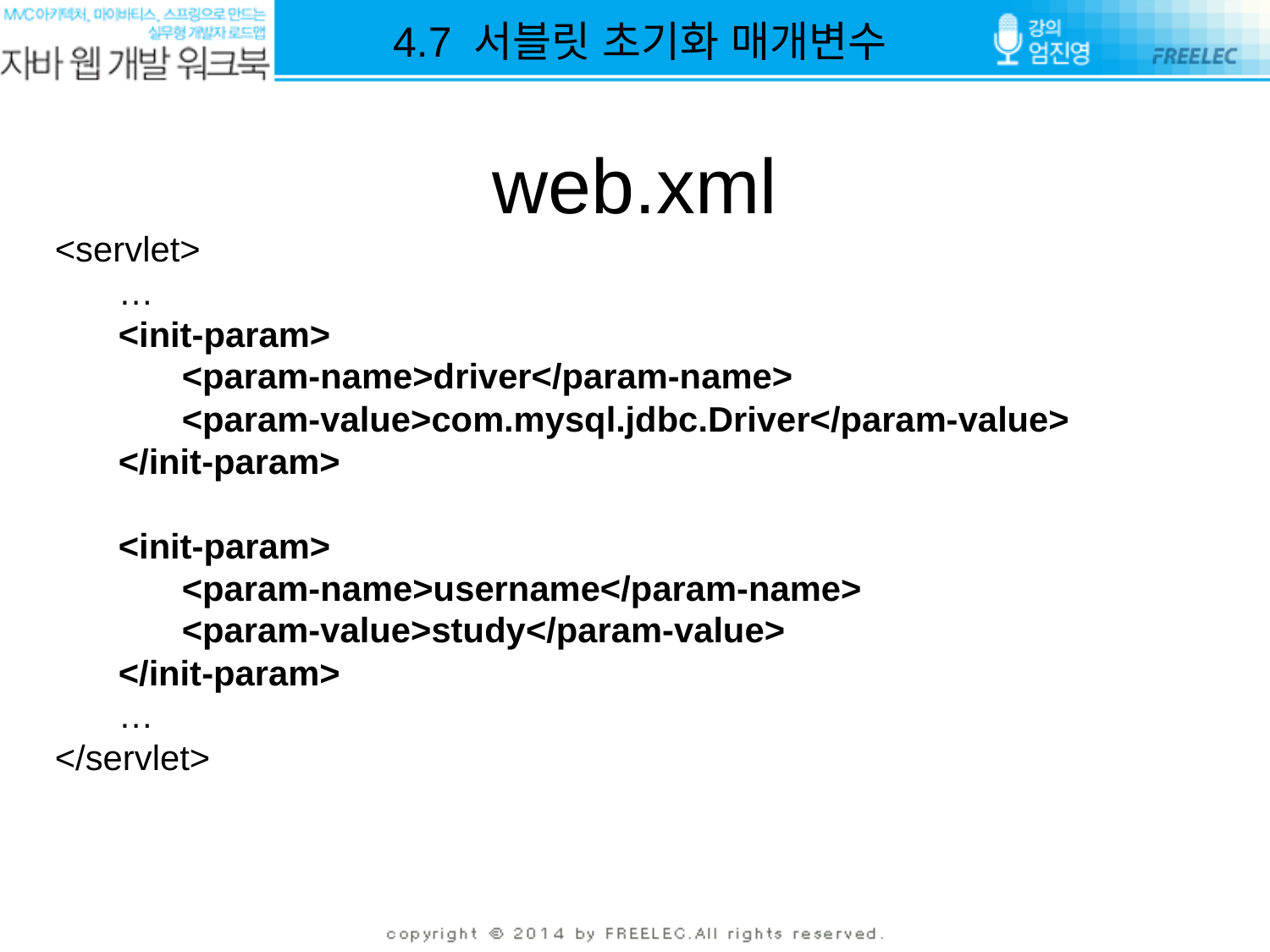

4.7 서블릿 초기화 매개변수
# web.xml
<servlet>
…
<init-param>
<param-name>driver</param-name>
<param-value>com.mysql.jdbc.Driver</param-value>
</init-param>

<init-param>
<param-name>username</param-name>
<param-value>study</param-value>
</init-param>
…
</servlet>